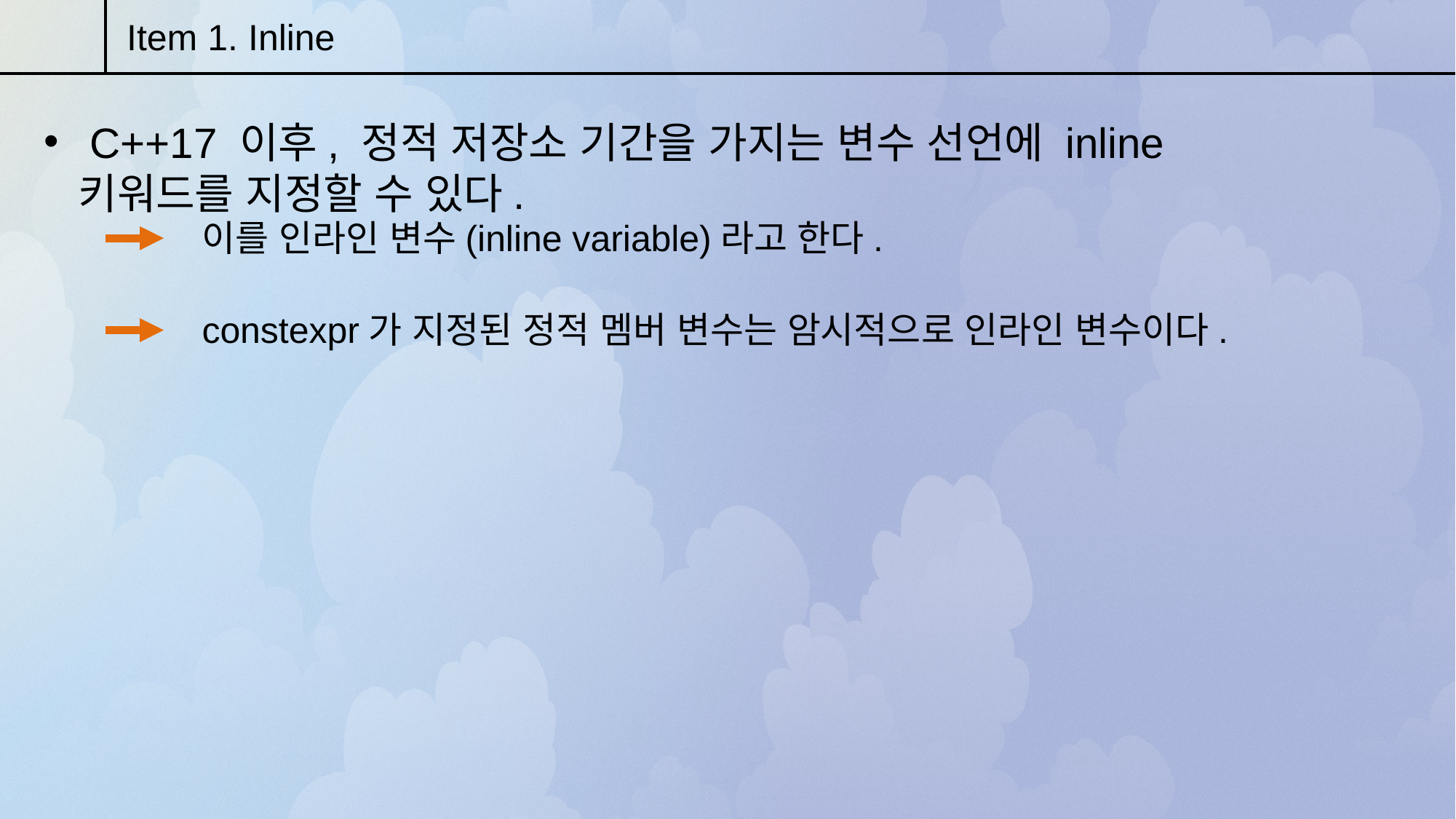

Item 1. Inline
 C++17 이후, 정적 저장소 기간을 가지는 변수 선언에 inline 키워드를 지정할 수 있다.
이를 인라인 변수(inline variable)라고 한다.
constexpr가 지정된 정적 멤버 변수는 암시적으로 인라인 변수이다.